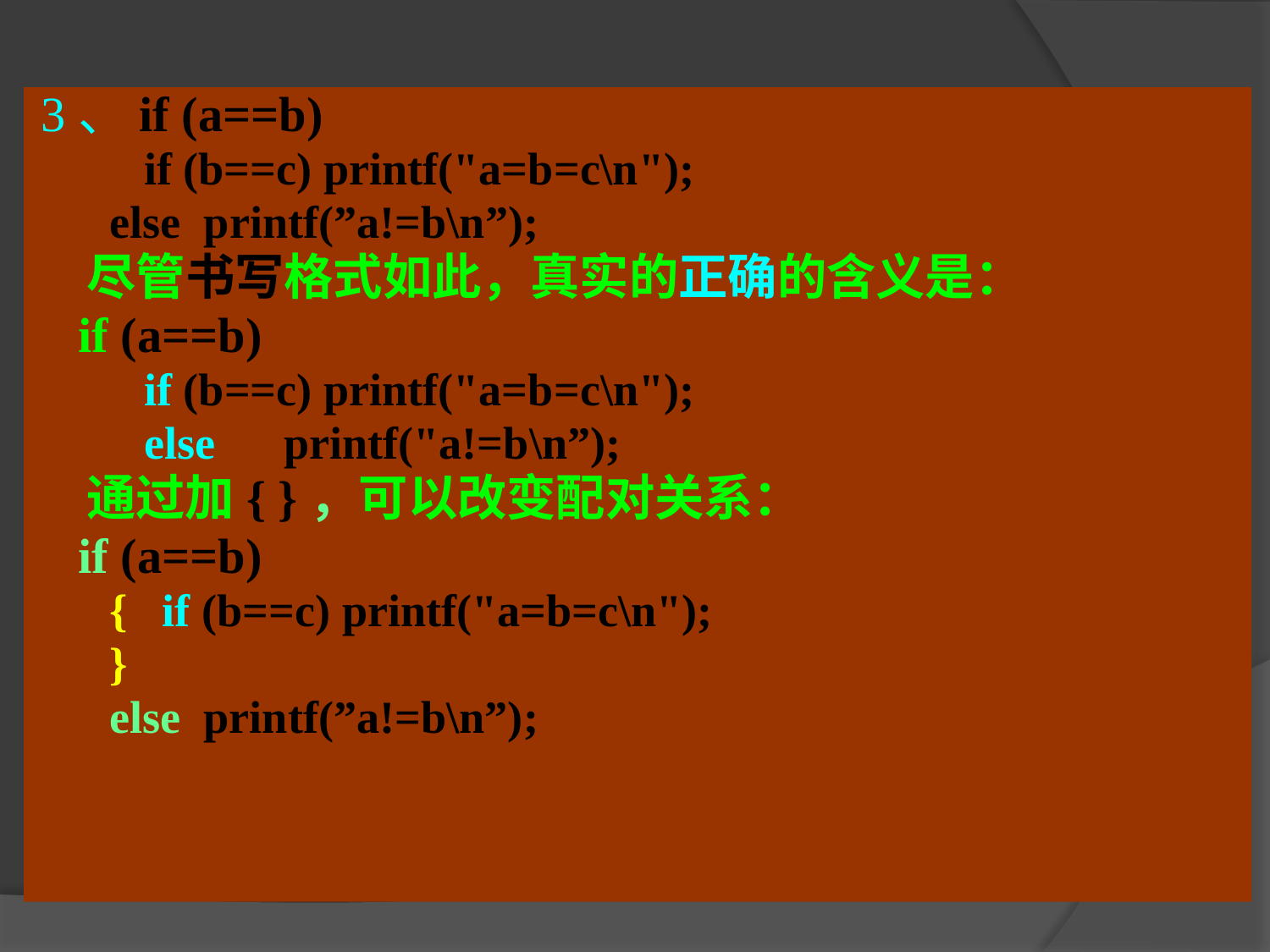

3、if (a==b)
    if (b==c) printf("a=b=c\n");
 else  printf(”a!=b\n”);
   尽管书写格式如此，真实的正确的含义是：
   if (a==b)
    if (b==c) printf("a=b=c\n");
    else      printf("a!=b\n”);
   通过加{ }，可以改变配对关系：
   if (a==b)
 {   if (b==c) printf("a=b=c\n");
 }
 else  printf(”a!=b\n”);